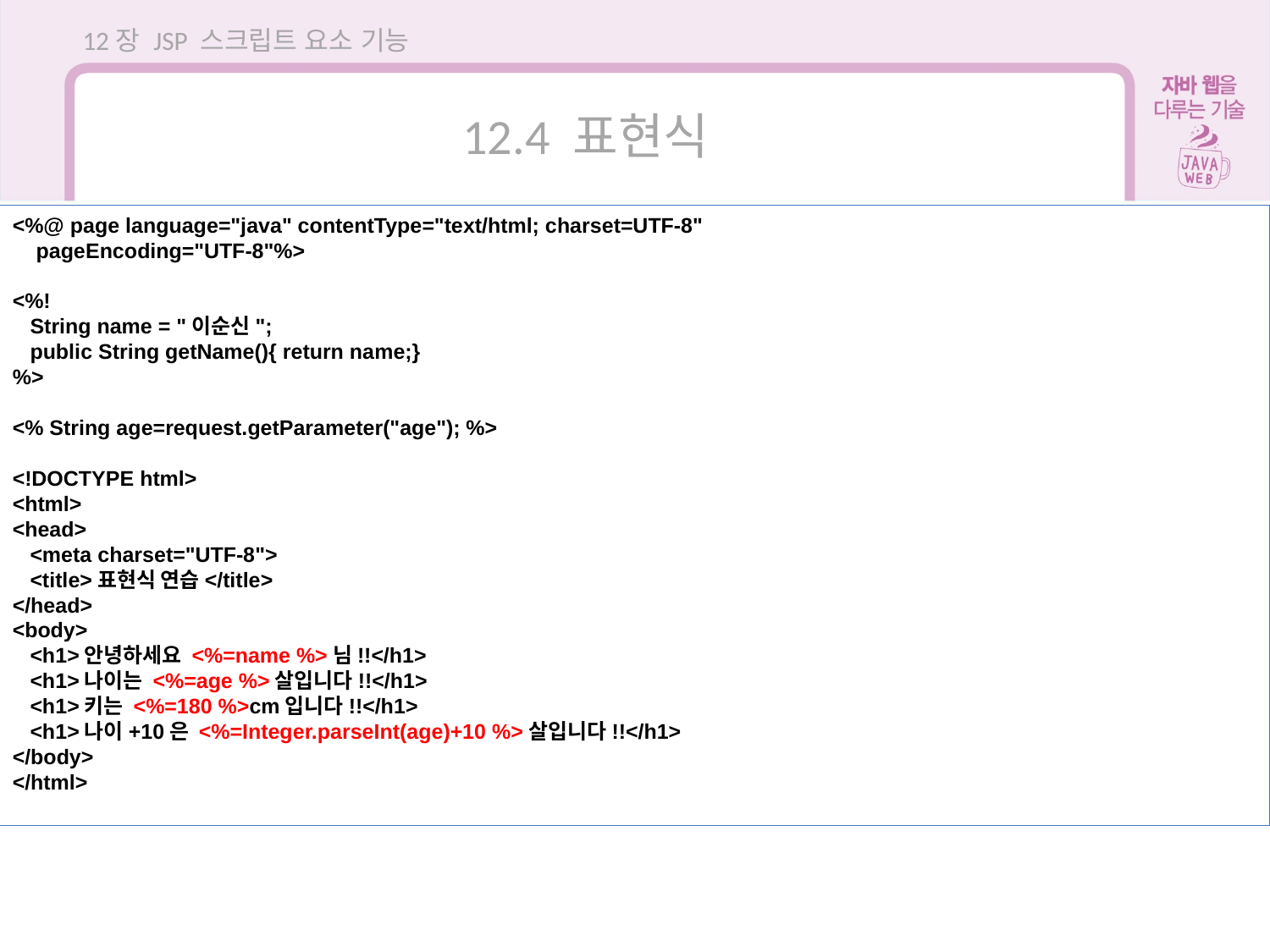

12장 JSP 스크립트 요소 기능
12.4 표현식
<%@ page language="java" contentType="text/html; charset=UTF-8"
    pageEncoding="UTF-8"%>

<%!
   String name = "이순신";
   public String getName(){ return name;}
%>

<% String age=request.getParameter("age"); %>

<!DOCTYPE html>
<html>
<head>
   <meta charset="UTF-8">
   <title>표현식 연습</title>
</head>
<body>
   <h1>안녕하세요 <%=name %>님!!</h1>
   <h1>나이는 <%=age %>살입니다!!</h1>
   <h1>키는 <%=180 %>cm입니다!!</h1>
   <h1>나이+10은 <%=Integer.parseInt(age)+10 %>살입니다!!</h1>
</body>
</html>